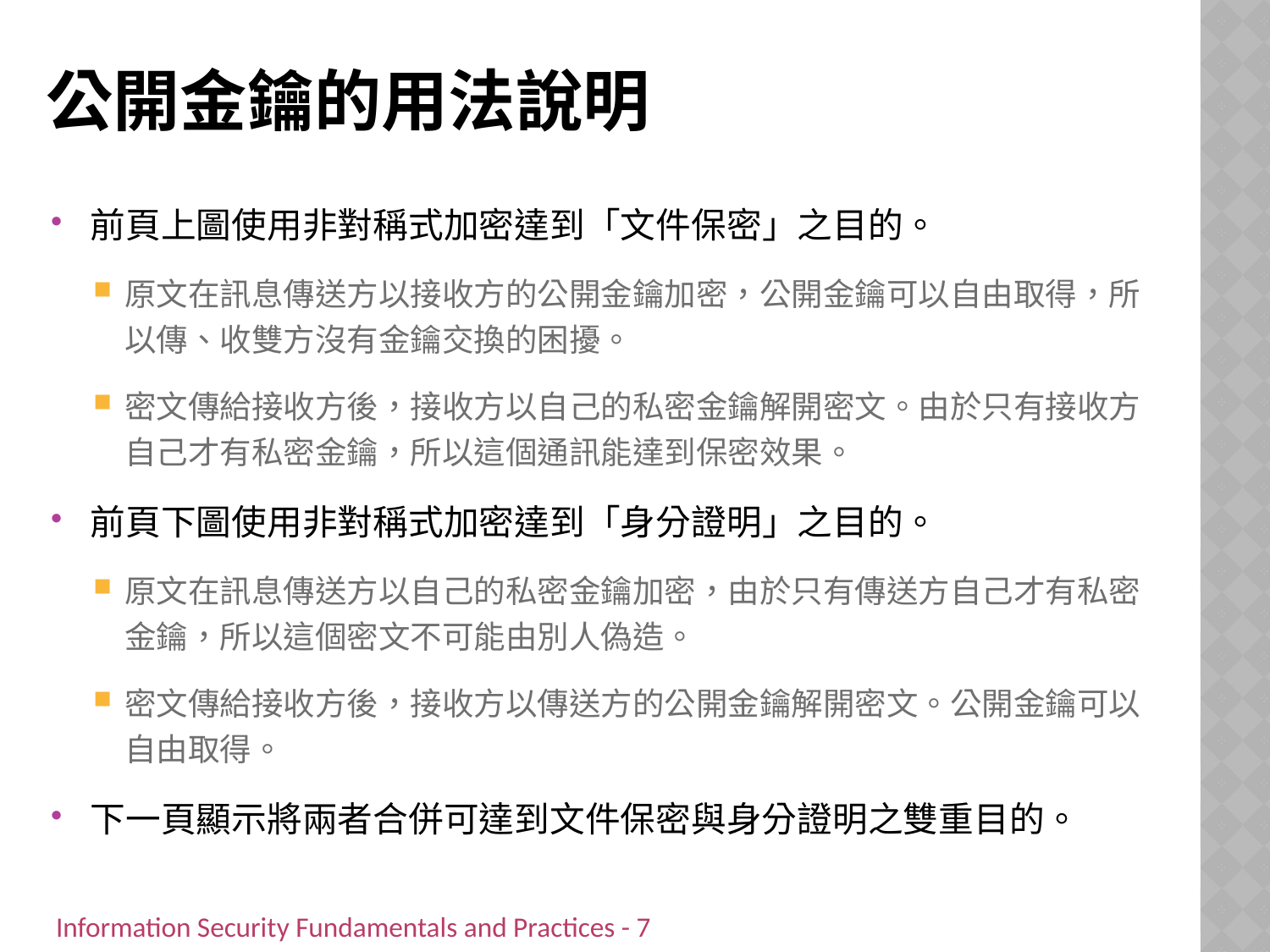

# 公開金鑰的用法說明
前頁上圖使用非對稱式加密達到「文件保密」之目的。
原文在訊息傳送方以接收方的公開金鑰加密，公開金鑰可以自由取得，所以傳、收雙方沒有金鑰交換的困擾。
密文傳給接收方後，接收方以自己的私密金鑰解開密文。由於只有接收方自己才有私密金鑰，所以這個通訊能達到保密效果。
前頁下圖使用非對稱式加密達到「身分證明」之目的。
原文在訊息傳送方以自己的私密金鑰加密，由於只有傳送方自己才有私密金鑰，所以這個密文不可能由別人偽造。
密文傳給接收方後，接收方以傳送方的公開金鑰解開密文。公開金鑰可以自由取得。
下一頁顯示將兩者合併可達到文件保密與身分證明之雙重目的。